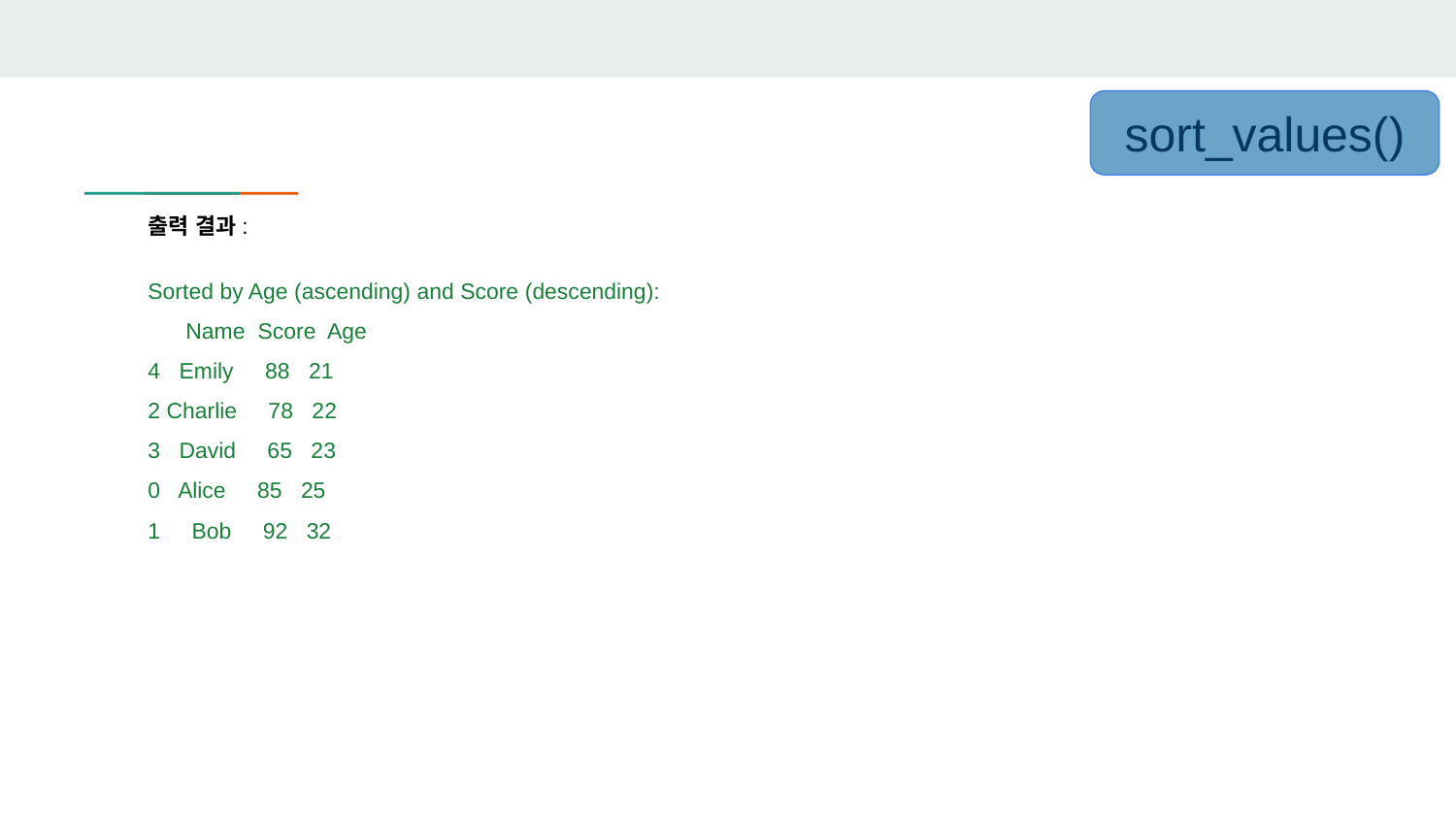

sort_values()
출력 결과:
Sorted by Age (ascending) and Score (descending):
      Name  Score  Age
4   Emily     88   21
2 Charlie     78   22
3   David     65   23
0   Alice     85   25
1     Bob     92   32